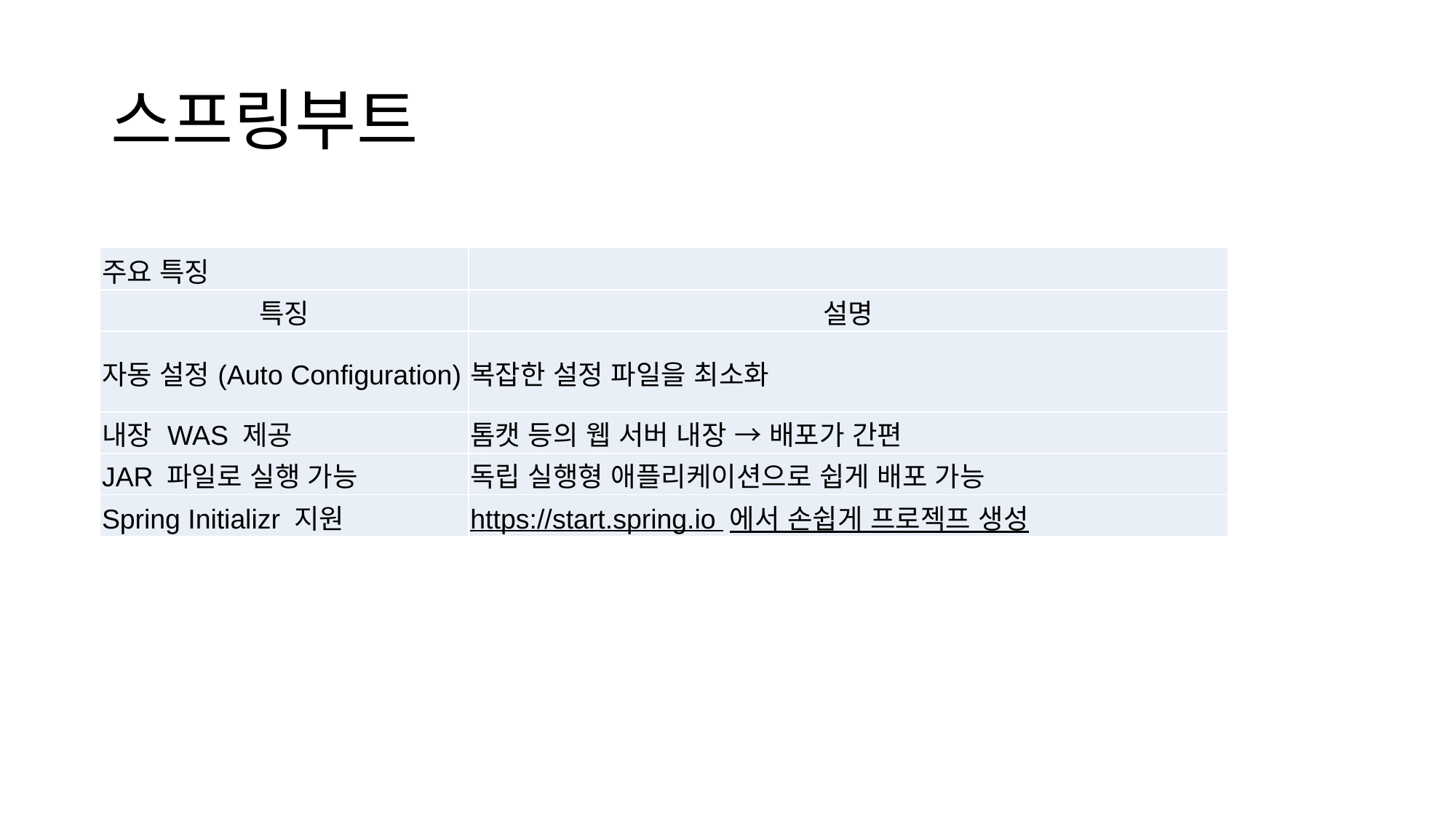

# 스프링부트
| 주요 특징 |  |
| --- | --- |
| 특징 | 설명 |
| 자동 설정(Auto Configuration) | 복잡한 설정 파일을 최소화 |
| 내장 WAS 제공 | 톰캣 등의 웹 서버 내장 → 배포가 간편 |
| JAR 파일로 실행 가능 | 독립 실행형 애플리케이션으로 쉽게 배포 가능 |
| Spring Initializr 지원 | https://start.spring.io 에서 손쉽게 프로젝프 생성 |